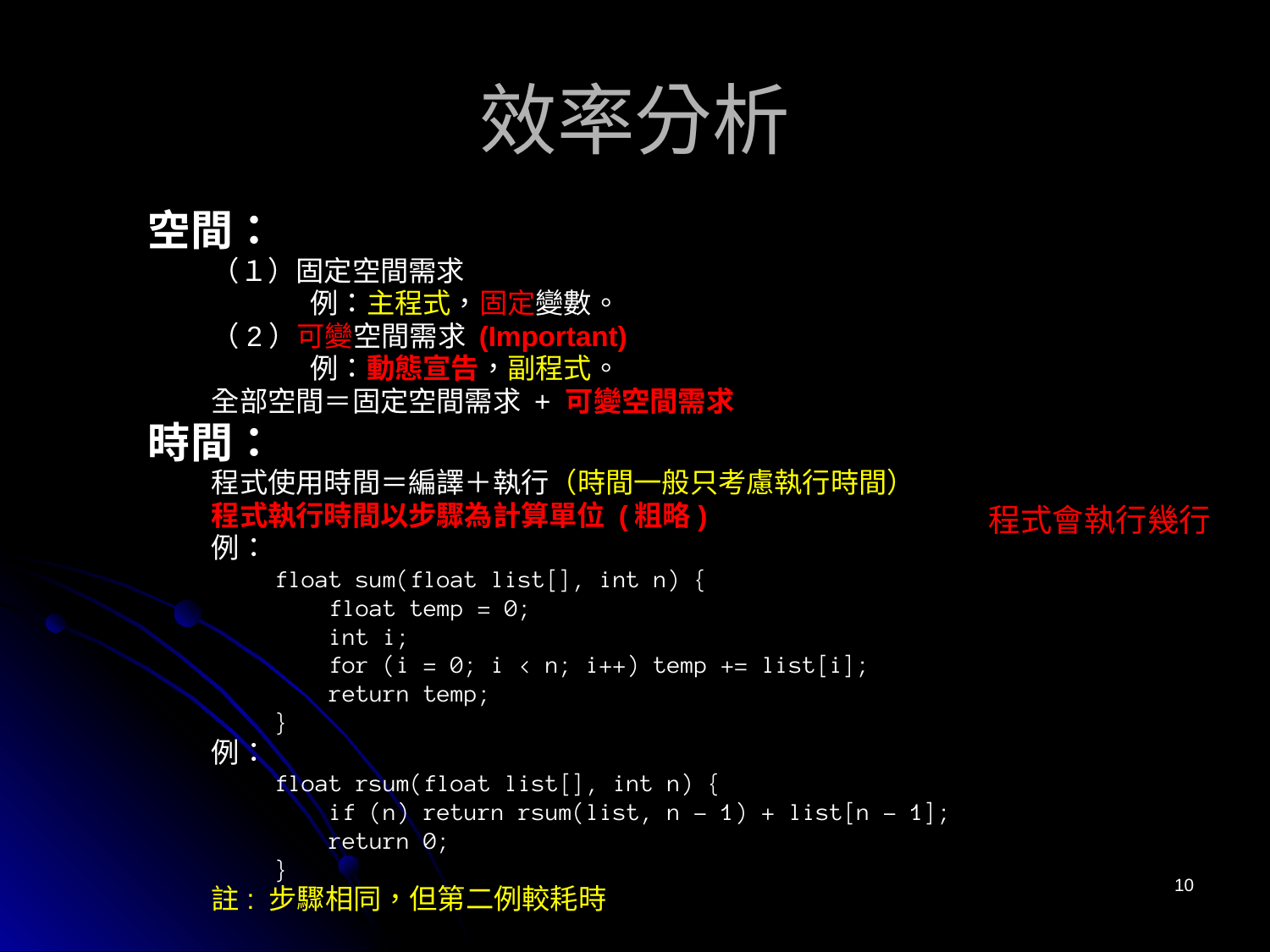

# 效率分析
空間：
（１）固定空間需求
	例：主程式，固定變數。
（2）可變空間需求 (Important)
	例：動態宣告，副程式。
全部空間＝固定空間需求 + 可變空間需求
時間：
程式使用時間＝編譯＋執行（時間一般只考慮執行時間）
程式執行時間以步驟為計算單位 (粗略)
例：
float sum(float list[], int n) {
    float temp = 0;
    int i;
    for (i = 0; i < n; i++) temp += list[i];
    return temp;
}
例：
float rsum(float list[], int n) {
    if (n) return rsum(list, n - 1) + list[n - 1];
    return 0;
}
註: 步驟相同，但第二例較耗時
程式會執行幾行
10